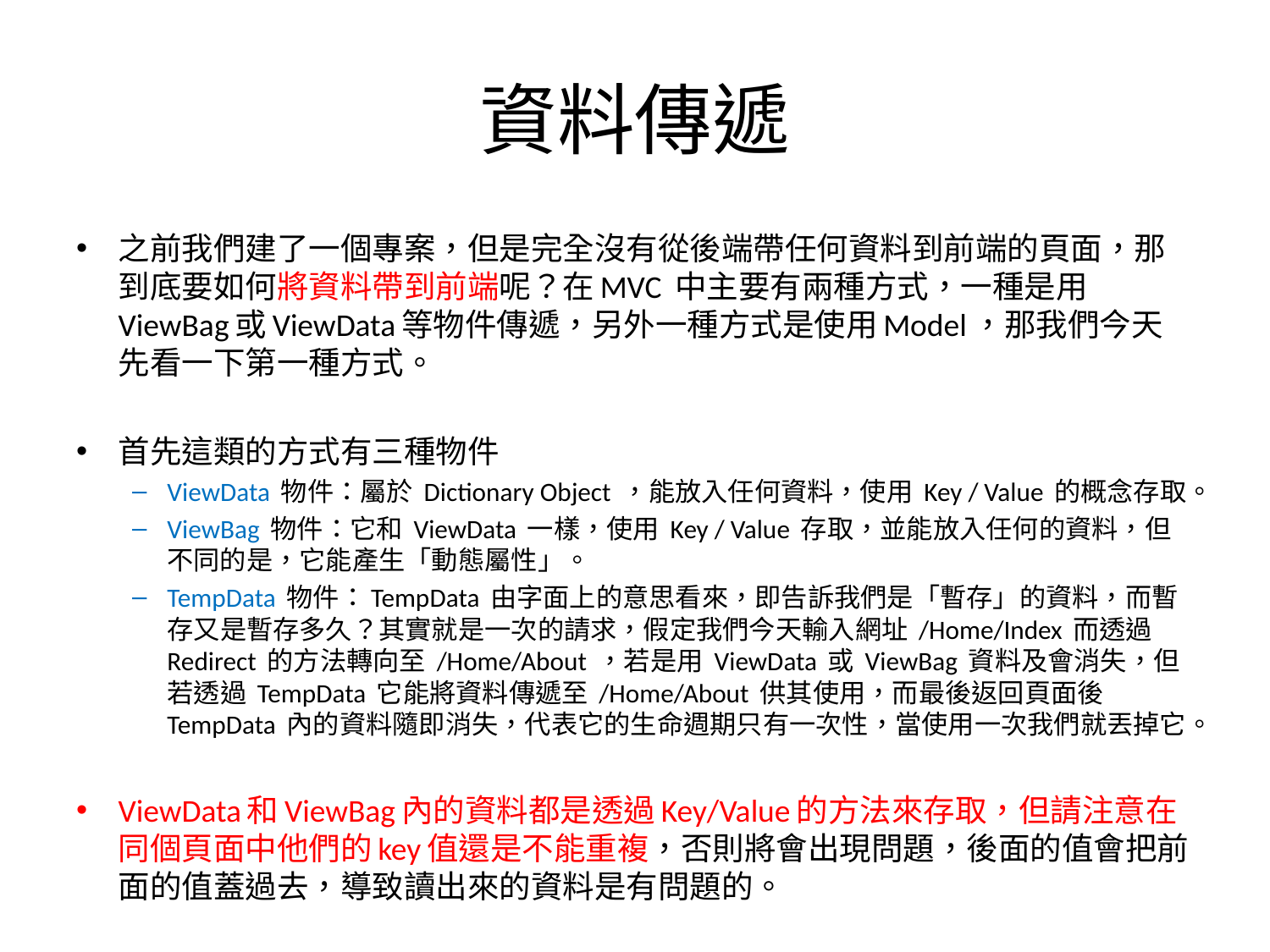

# 資料傳遞
之前我們建了一個專案，但是完全沒有從後端帶任何資料到前端的頁面，那到底要如何將資料帶到前端呢？在MVC 中主要有兩種方式，一種是用ViewBag或ViewData等物件傳遞，另外一種方式是使用Model，那我們今天先看一下第一種方式。

首先這類的方式有三種物件
ViewData 物件：屬於 Dictionary Object ，能放入任何資料，使用 Key / Value 的概念存取。
ViewBag 物件：它和 ViewData 一樣，使用 Key / Value 存取，並能放入任何的資料，但不同的是，它能產生「動態屬性」。
TempData 物件：TempData 由字面上的意思看來，即告訴我們是「暫存」的資料，而暫存又是暫存多久？其實就是一次的請求，假定我們今天輸入網址 /Home/Index 而透過 Redirect 的方法轉向至 /Home/About ，若是用 ViewData 或 ViewBag 資料及會消失，但若透過 TempData 它能將資料傳遞至 /Home/About 供其使用，而最後返回頁面後 TempData 內的資料隨即消失，代表它的生命週期只有一次性，當使用一次我們就丟掉它。

ViewData和ViewBag內的資料都是透過Key/Value的方法來存取，但請注意在同個頁面中他們的key值還是不能重複，否則將會出現問題，後面的值會把前面的值蓋過去，導致讀出來的資料是有問題的。